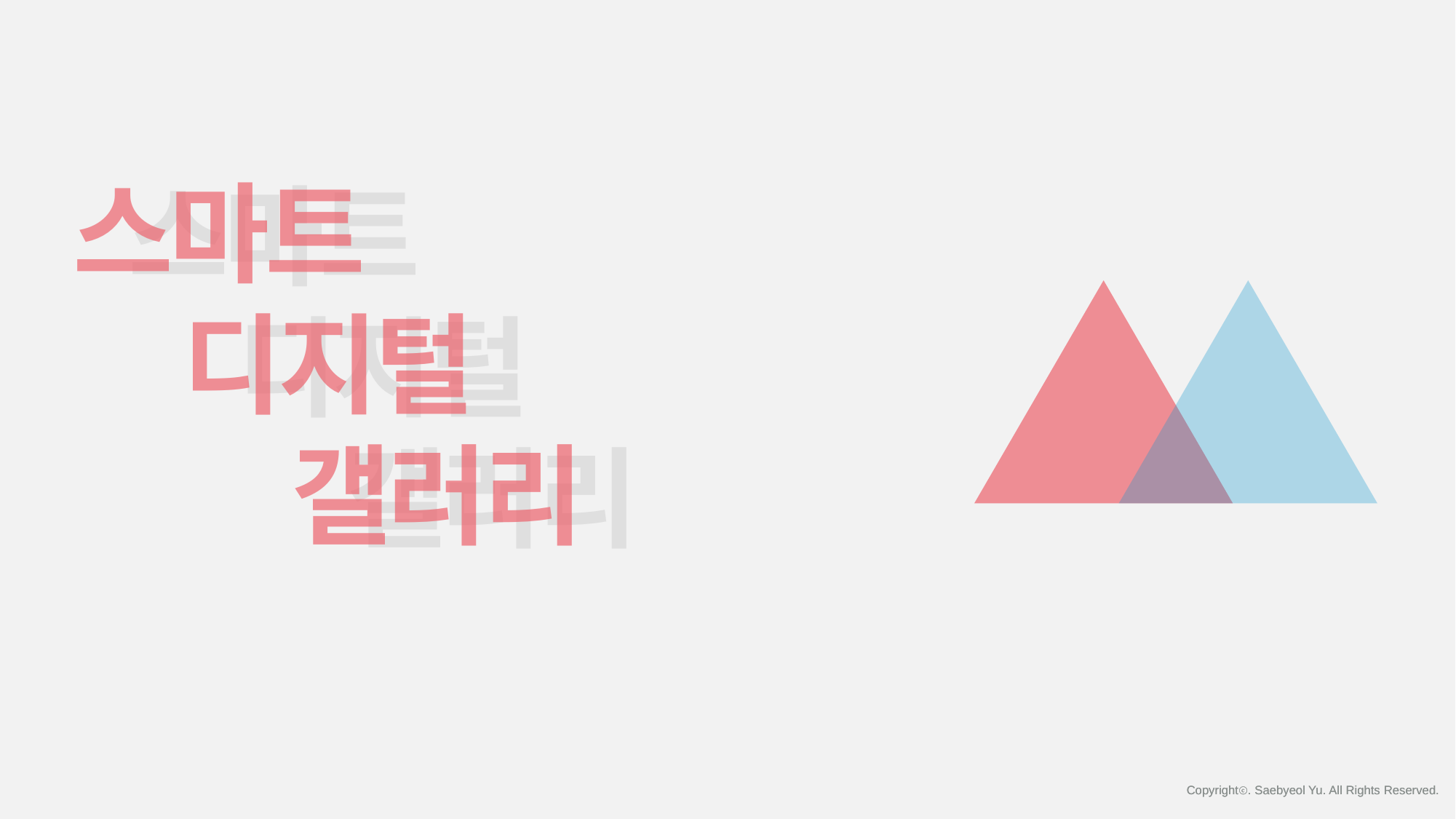

스마트
	디지털
		갤러리
스마트
	디지털
		갤러리

Copyrightⓒ. Saebyeol Yu. All Rights Reserved.